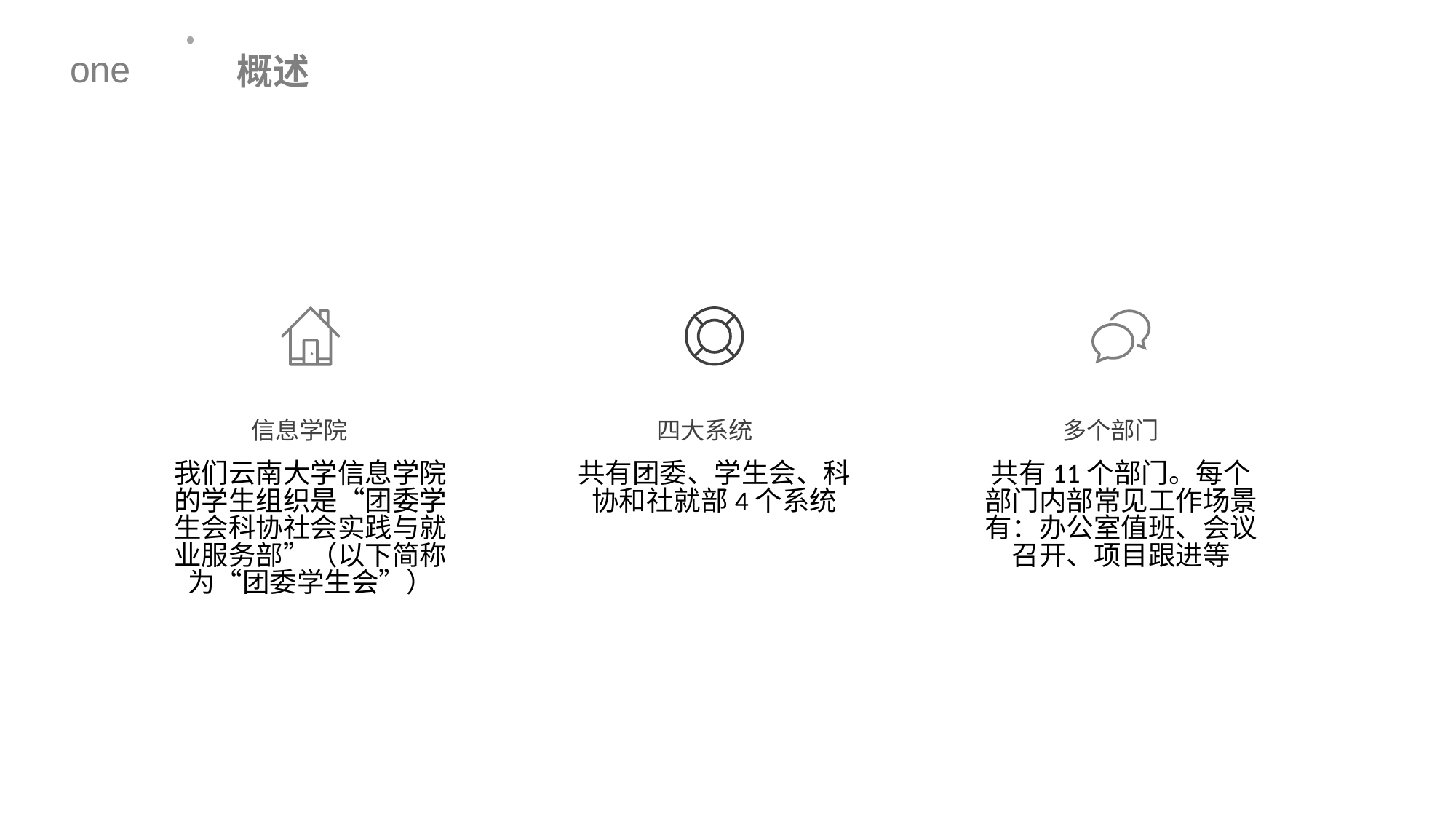

概述

one

信息学院
我们云南大学信息学院的学生组织是“团委学生会科协社会实践与就业服务部”（以下简称为“团委学生会”）
四大系统
共有团委、学生会、科协和社就部4个系统
多个部门
共有11个部门。每个部门内部常见工作场景有：办公室值班、会议召开、项目跟进等